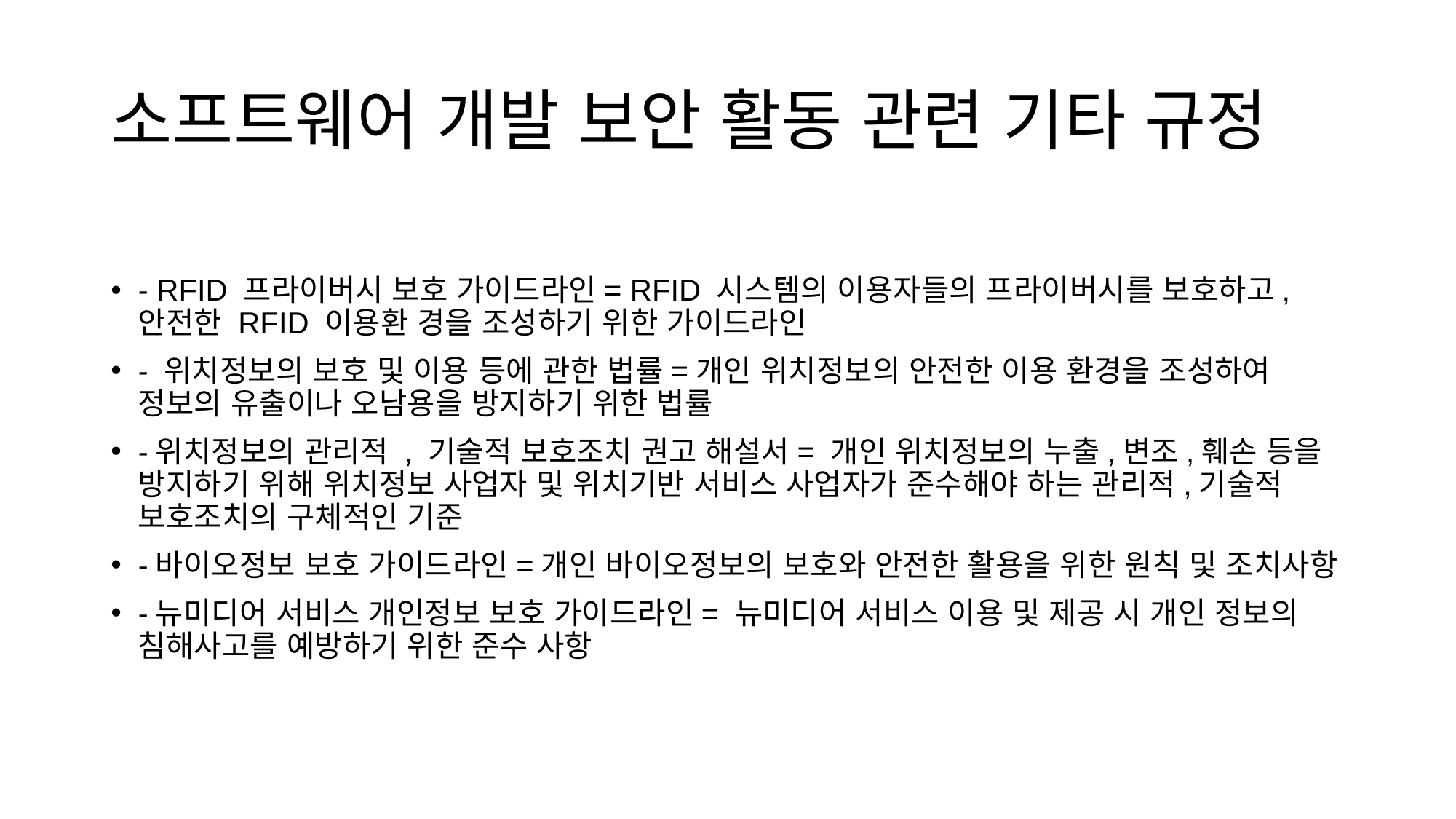

# 소프트웨어 개발 보안 활동 관련 기타 규정

- RFID 프라이버시 보호 가이드라인= RFID 시스템의 이용자들의 프라이버시를 보호하고, 안전한 RFID 이용환 경을 조성하기 위한 가이드라인
- 위치정보의 보호 및 이용 등에 관한 법률=개인 위치정보의 안전한 이용 환경을 조성하여 정보의 유출이나 오남용을 방지하기 위한 법률
-위치정보의 관리적 , 기술적 보호조치 권고 해설서= 개인 위치정보의 누출,변조,훼손 등을 방지하기 위해 위치정보 사업자 및 위치기반 서비스 사업자가 준수해야 하는 관리적,기술적 보호조치의 구체적인 기준
-바이오정보 보호 가이드라인=개인 바이오정보의 보호와 안전한 활용을 위한 원칙 및 조치사항
-뉴미디어 서비스 개인정보 보호 가이드라인= 뉴미디어 서비스 이용 및 제공 시 개인 정보의 침해사고를 예방하기 위한 준수 사항